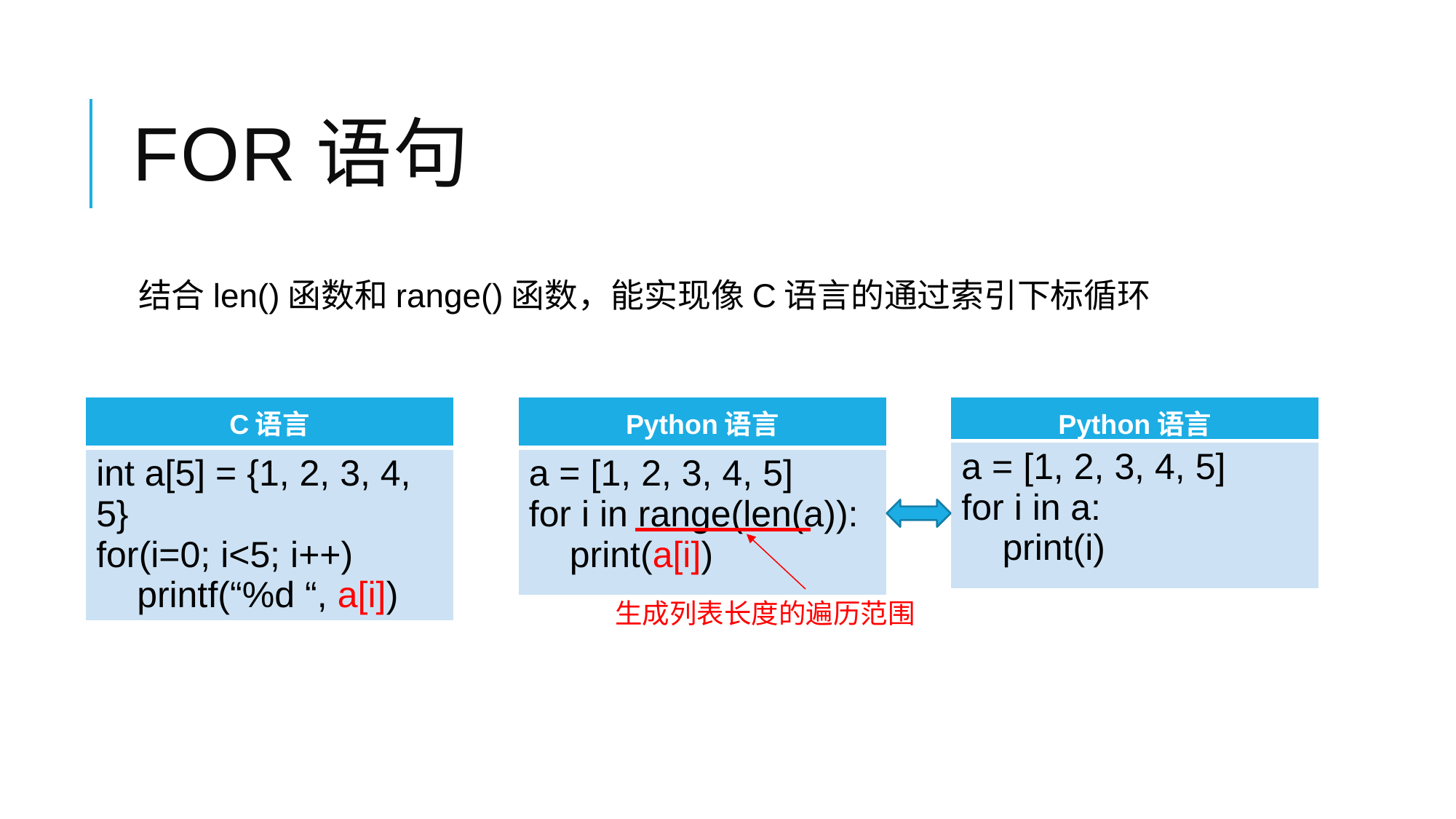

# FOR语句
结合len()函数和range()函数，能实现像C语言的通过索引下标循环
| C语言 |
| --- |
| int a[5] = {1, 2, 3, 4, 5} for(i=0; i<5; i++) printf(“%d “, a[i]) |
| Python语言 |
| --- |
| a = [1, 2, 3, 4, 5] for i in range(len(a)): print(a[i]) |
| Python语言 |
| --- |
| a = [1, 2, 3, 4, 5] for i in a: print(i) |

生成列表长度的遍历范围